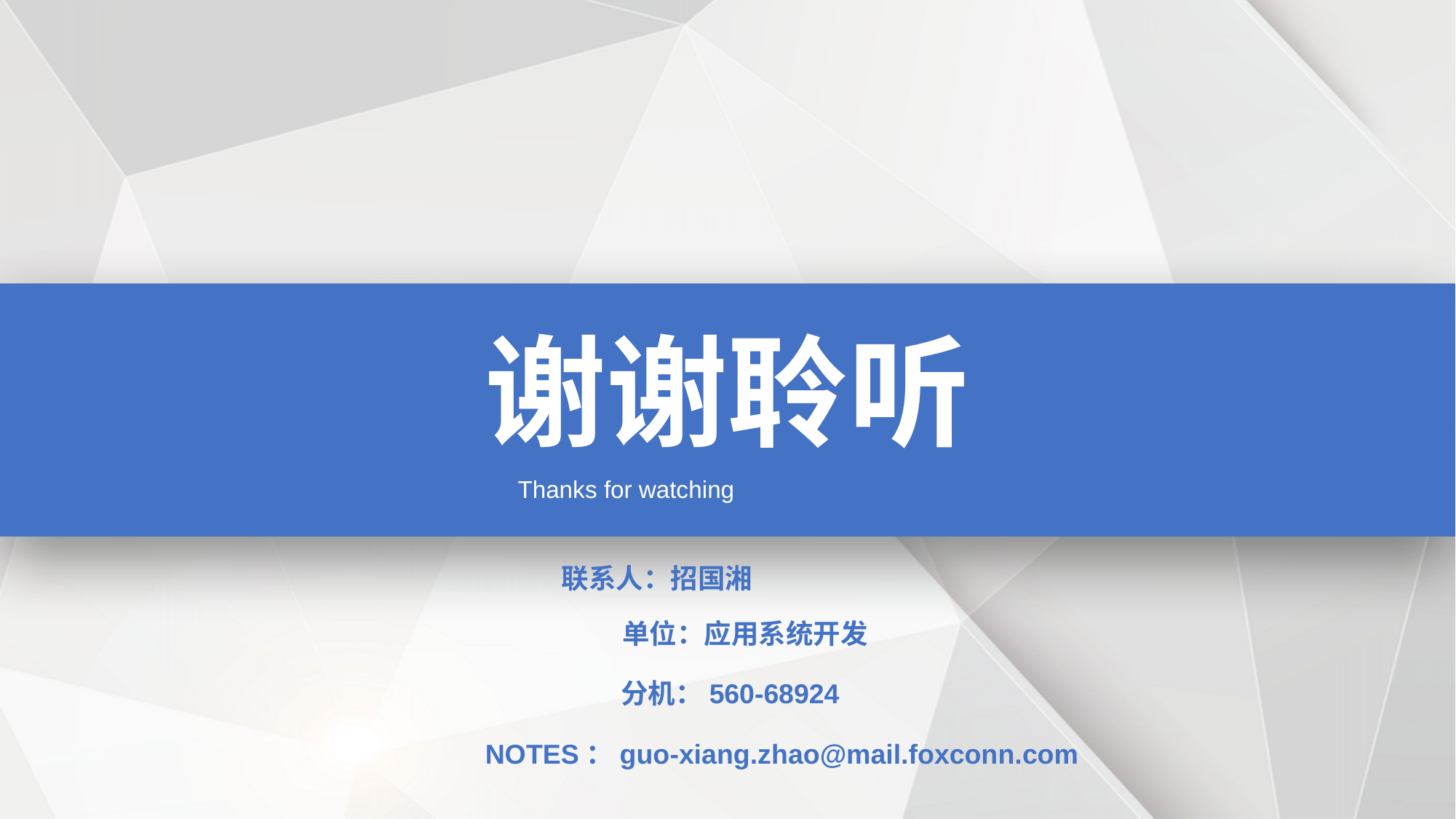

谢谢聆听
Thanks for watching
联系人：招国湘
单位：应用系统开发
分机：560-68924
       NOTES：guo-xiang.zhao@mail.foxconn.com